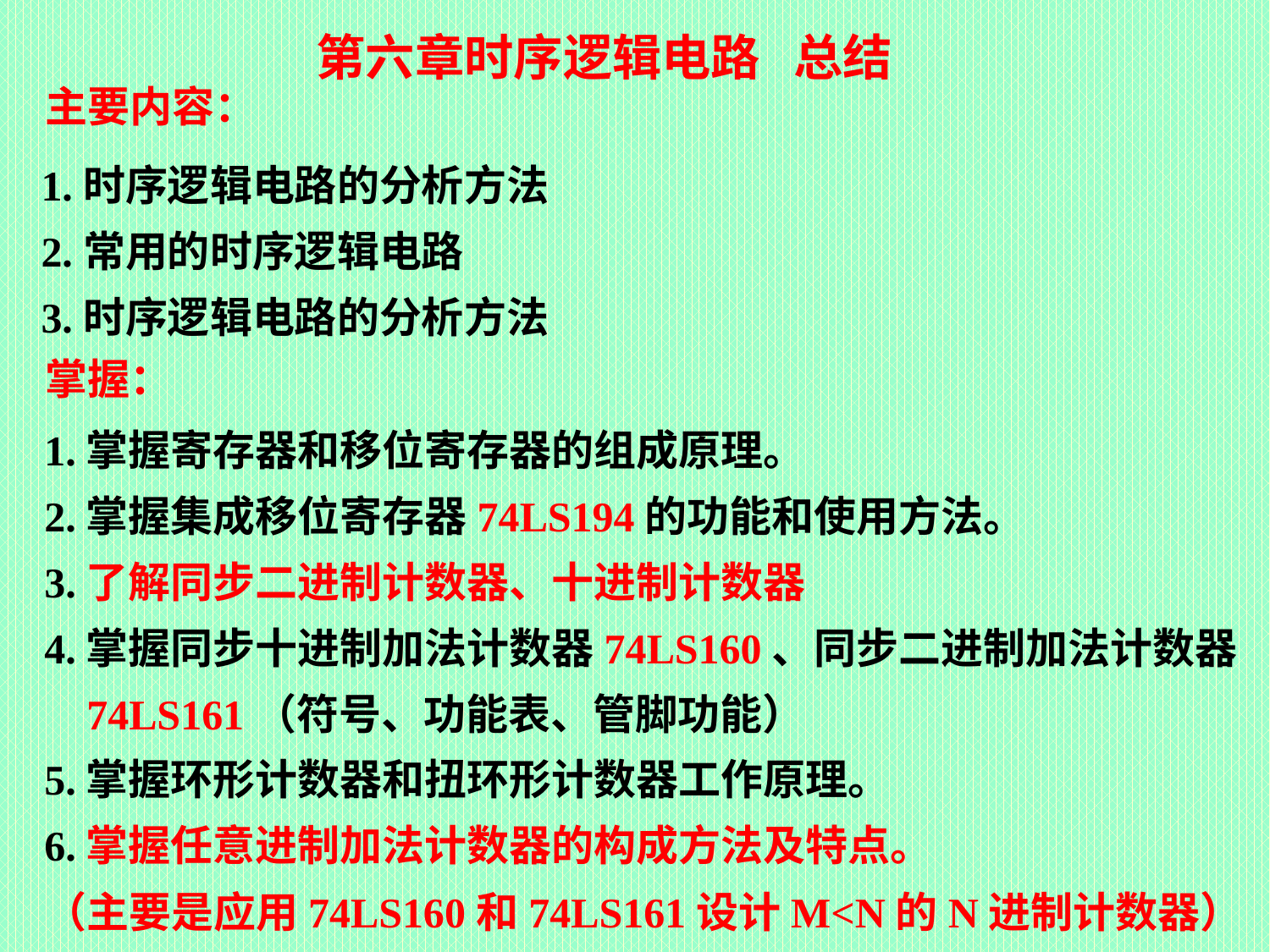

第六章时序逻辑电路   总结
主要内容：
1.时序逻辑电路的分析方法
2.常用的时序逻辑电路
3.时序逻辑电路的分析方法
掌握：
1.掌握寄存器和移位寄存器的组成原理。
2.掌握集成移位寄存器74LS194的功能和使用方法。
3.了解同步二进制计数器、十进制计数器
4.掌握同步十进制加法计数器74LS160、同步二进制加法计数器
    74LS161（符号、功能表、管脚功能）
5.掌握环形计数器和扭环形计数器工作原理。
6.掌握任意进制加法计数器的构成方法及特点。
（主要是应用74LS160和74LS161设计M<N的N进制计数器）